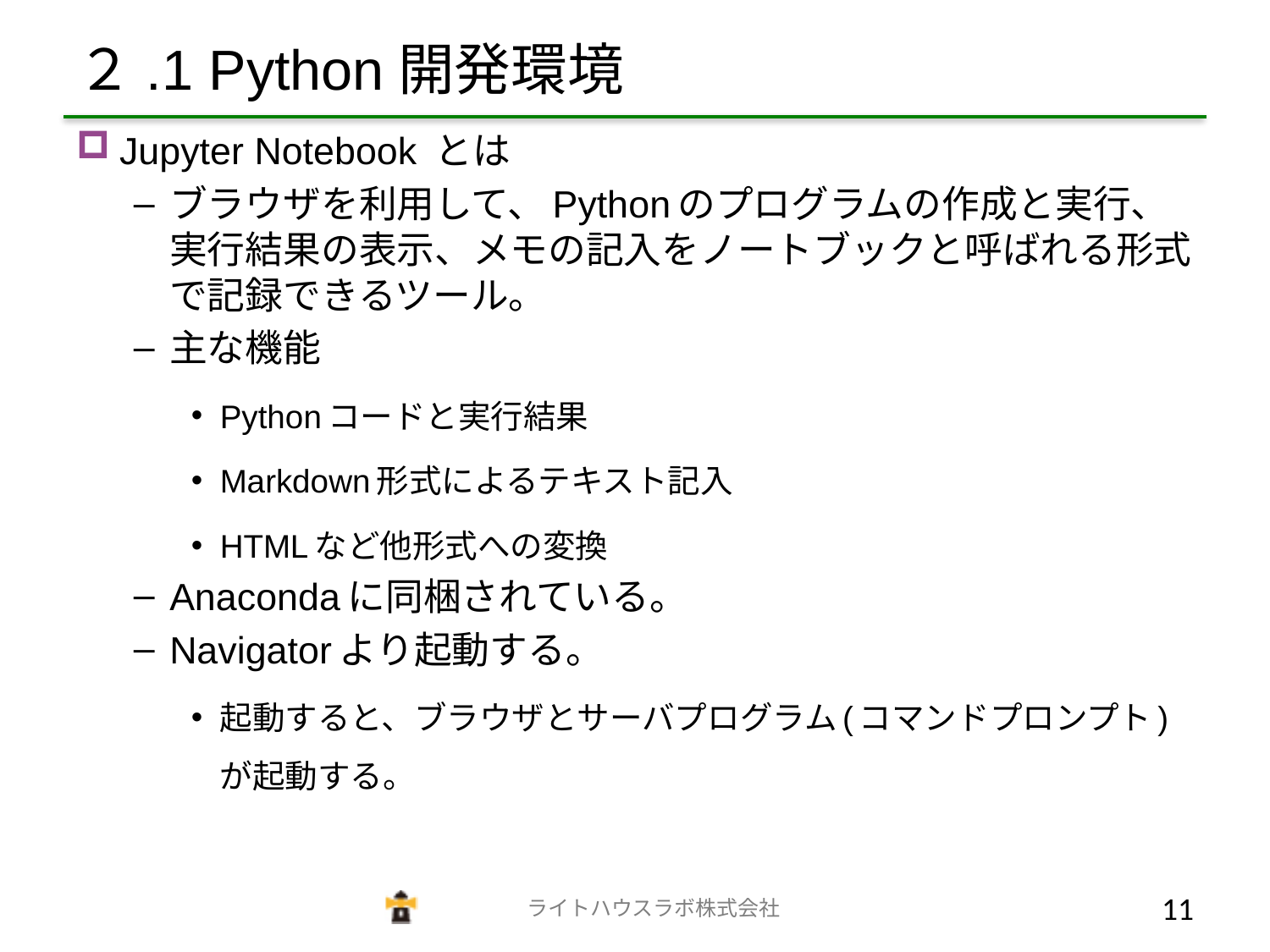

# ２.1 Python開発環境
Jupyter Notebook とは
ブラウザを利用して、Pythonのプログラムの作成と実行、実行結果の表示、メモの記入をノートブックと呼ばれる形式で記録できるツール。
主な機能
Pythonコードと実行結果
Markdown形式によるテキスト記入
HTMLなど他形式への変換
Anacondaに同梱されている。
Navigatorより起動する。
起動すると、ブラウザとサーバプログラム(コマンドプロンプト)が起動する。
　　　　　　　　　　　　　ライトハウスラボ株式会社
11